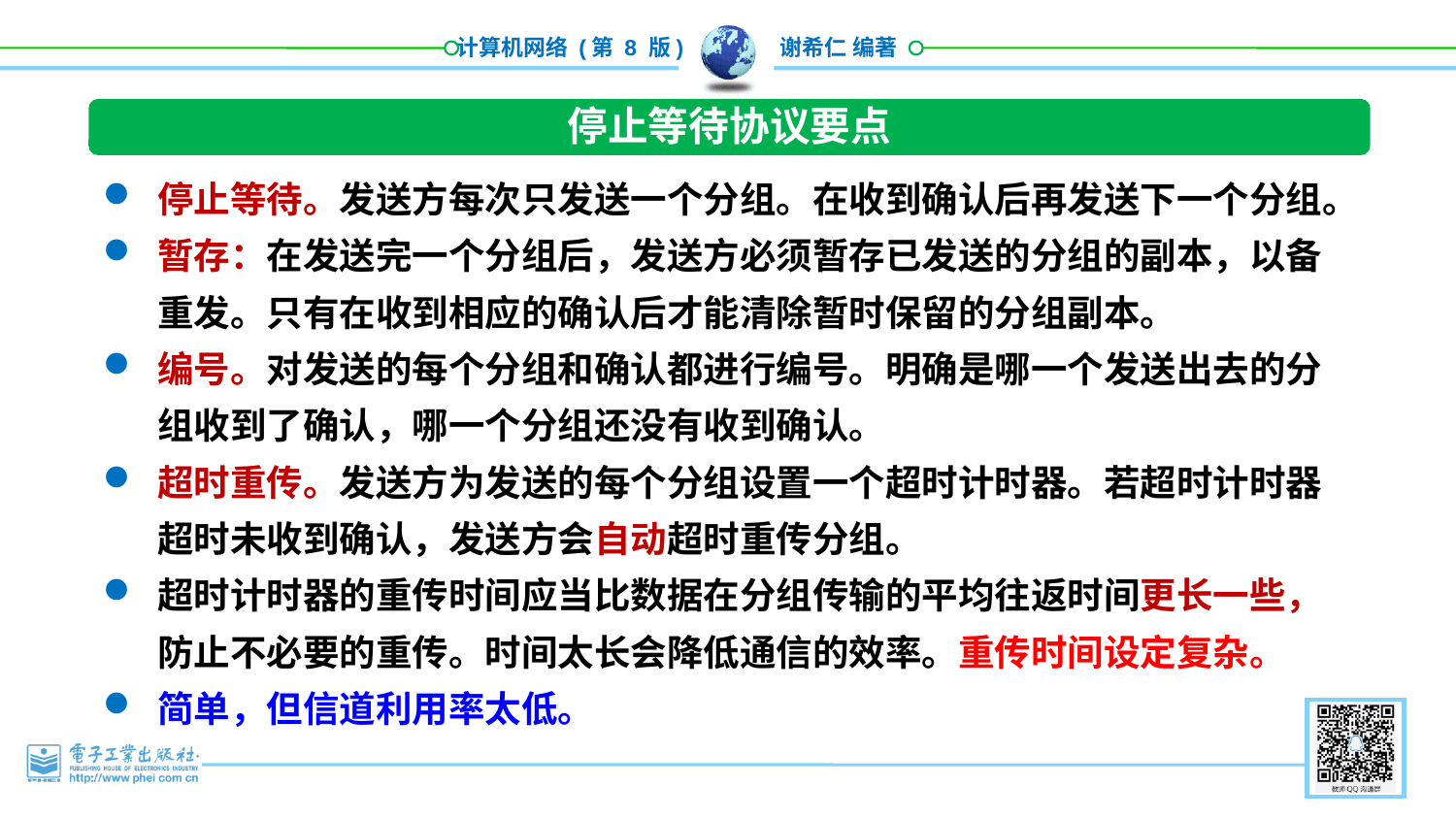

停止等待协议要点

停止等待。发送方每次只发送一个分组。在收到确认后再发送下一个分组。
暂存：在发送完一个分组后，发送方必须暂存已发送的分组的副本，以备重发。只有在收到相应的确认后才能清除暂时保留的分组副本。
编号。对发送的每个分组和确认都进行编号。明确是哪一个发送出去的分组收到了确认，哪一个分组还没有收到确认。
超时重传。发送方为发送的每个分组设置一个超时计时器。若超时计时器超时未收到确认，发送方会自动超时重传分组。
超时计时器的重传时间应当比数据在分组传输的平均往返时间更长一些，防止不必要的重传。时间太长会降低通信的效率。重传时间设定复杂。
简单，但信道利用率太低。